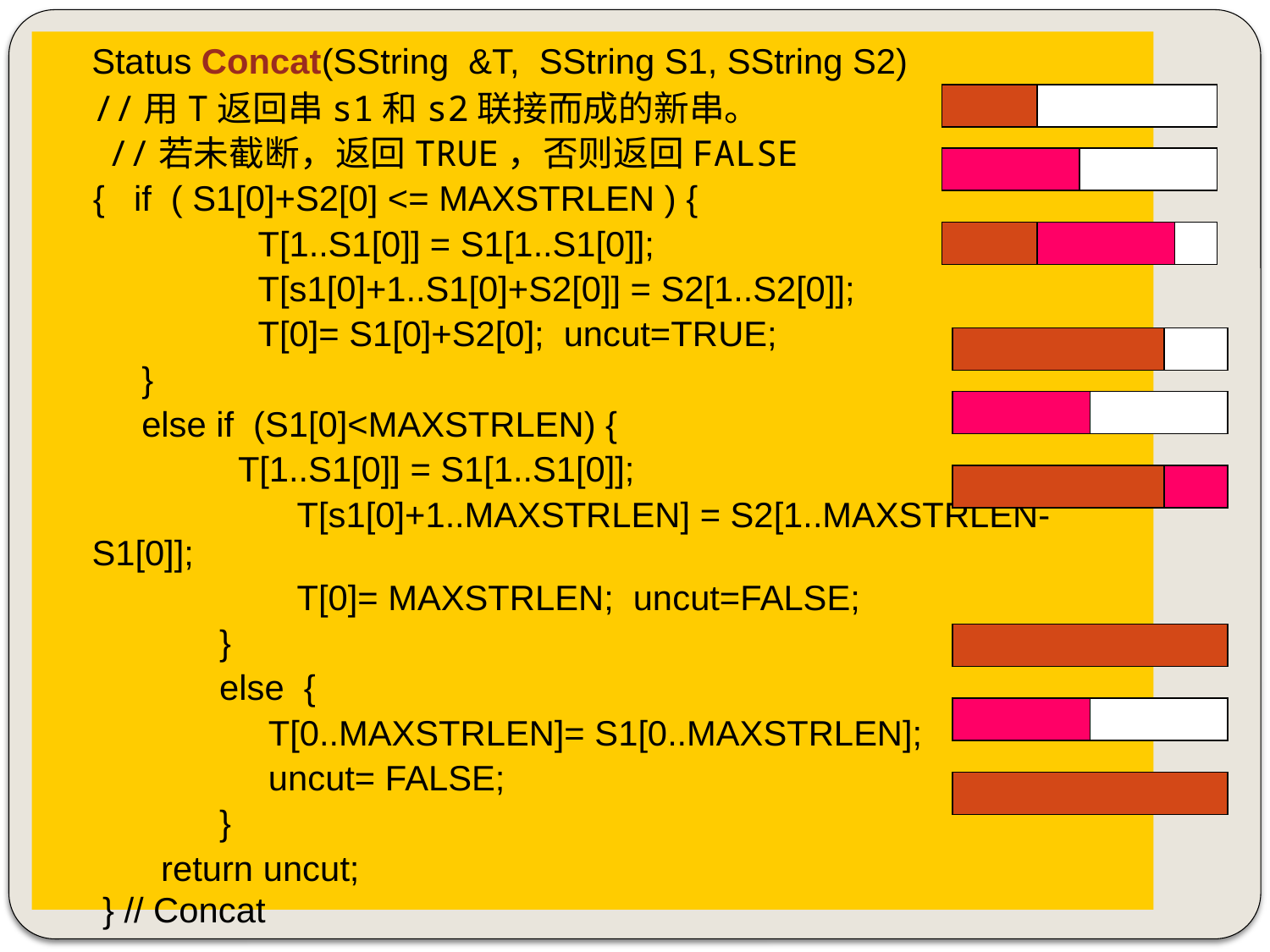

Status Concat(SString  &T,  SString S1, SString S2)
     //用T返回串s1和s2联接而成的新串。
   //若未截断，返回TRUE，否则返回FALSE
     {   if  ( S1[0]+S2[0] <= MAXSTRLEN ) {
		    T[1..S1[0]] = S1[1..S1[0]];
		    T[s1[0]+1..S1[0]+S2[0]] = S2[1..S2[0]];
		    T[0]= S1[0]+S2[0];  uncut=TRUE;
          }
          else if  (S1[0]<MAXSTRLEN) {
	               T[1..S1[0]] = S1[1..S1[0]];
		        T[s1[0]+1..MAXSTRLEN] = S2[1..MAXSTRLEN-S1[0]];
		        T[0]= MAXSTRLEN;  uncut=FALSE;
                  }
                  else  {
                       T[0..MAXSTRLEN]= S1[0..MAXSTRLEN];
                       uncut= FALSE;
                  }
            return uncut;
      } // Concat

数据结构---第四章 串